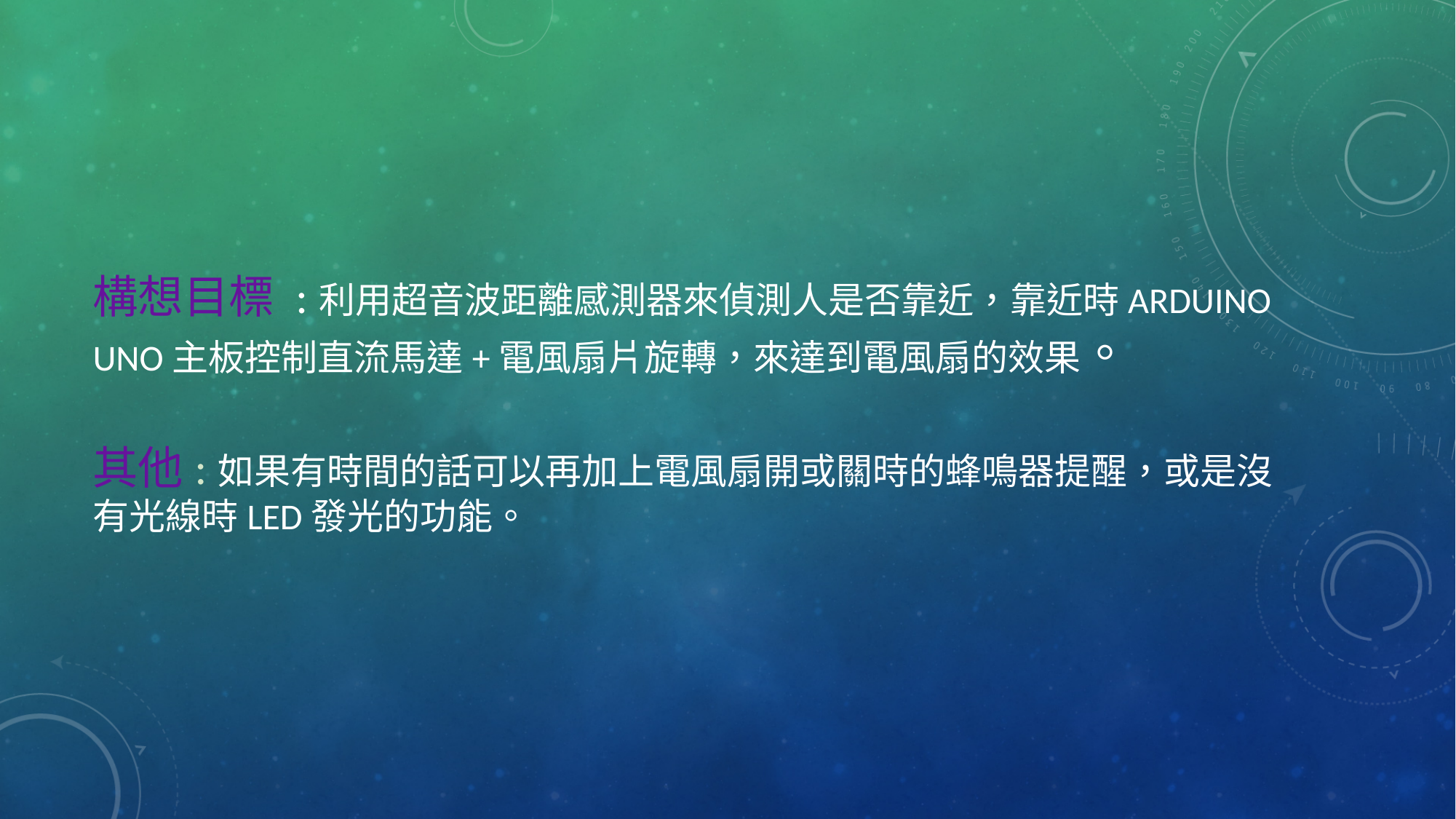

# 構想目標 :利用超音波距離感測器來偵測人是否靠近，靠近時Arduino UNO主板控制直流馬達+電風扇片旋轉，來達到電風扇的效果。 其他:如果有時間的話可以再加上電風扇開或關時的蜂鳴器提醒，或是沒有光線時LED發光的功能。